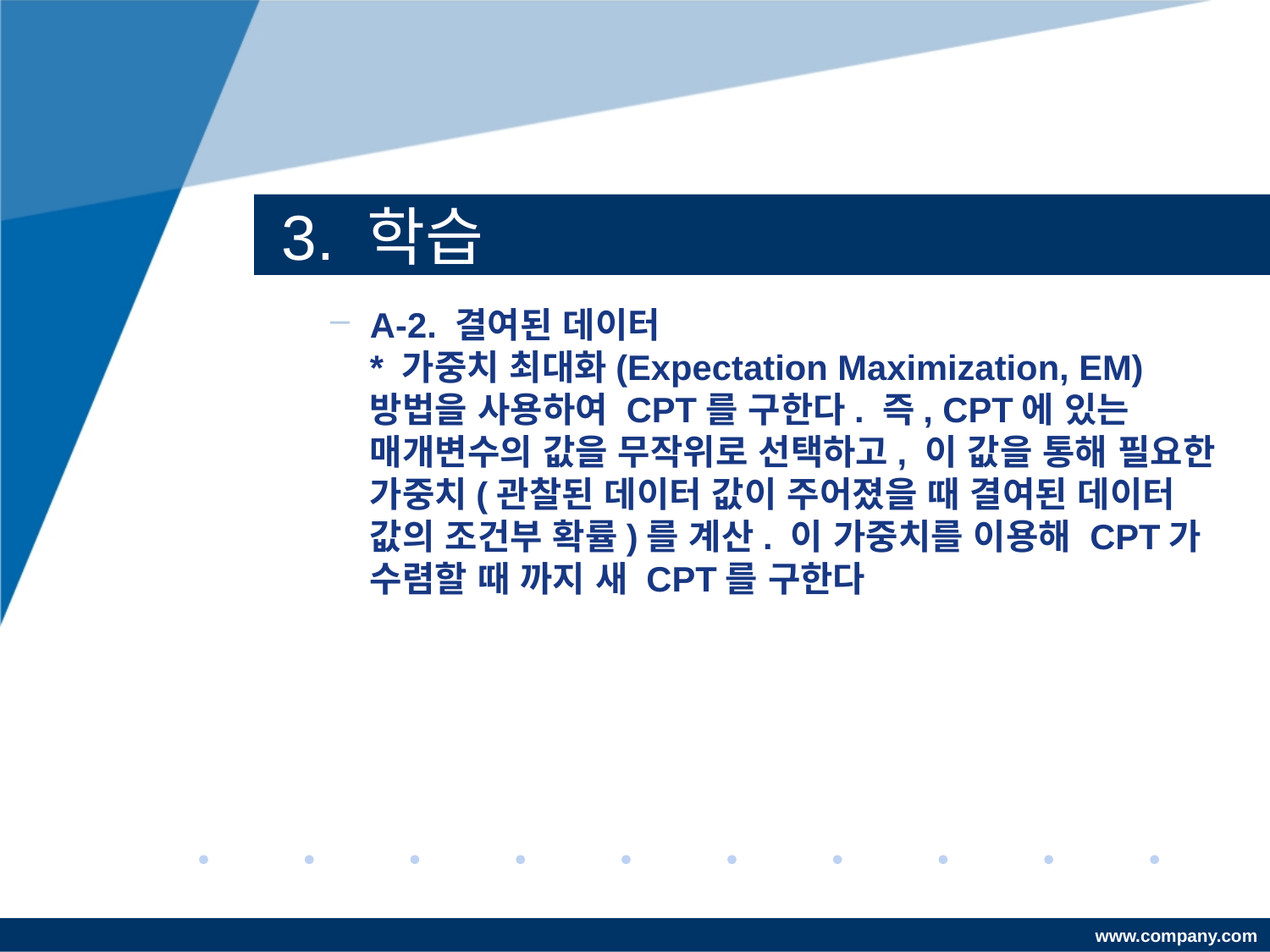

# 3. 학습
A-2. 결여된 데이터
* 가중치 최대화(Expectation Maximization, EM)방법을 사용하여 CPT를 구한다. 즉, CPT에 있는 매개변수의 값을 무작위로 선택하고, 이 값을 통해 필요한 가중치(관찰된 데이터 값이 주어졌을 때 결여된 데이터 값의 조건부 확률)를 계산. 이 가중치를 이용해 CPT가 수렴할 때 까지 새 CPT를 구한다